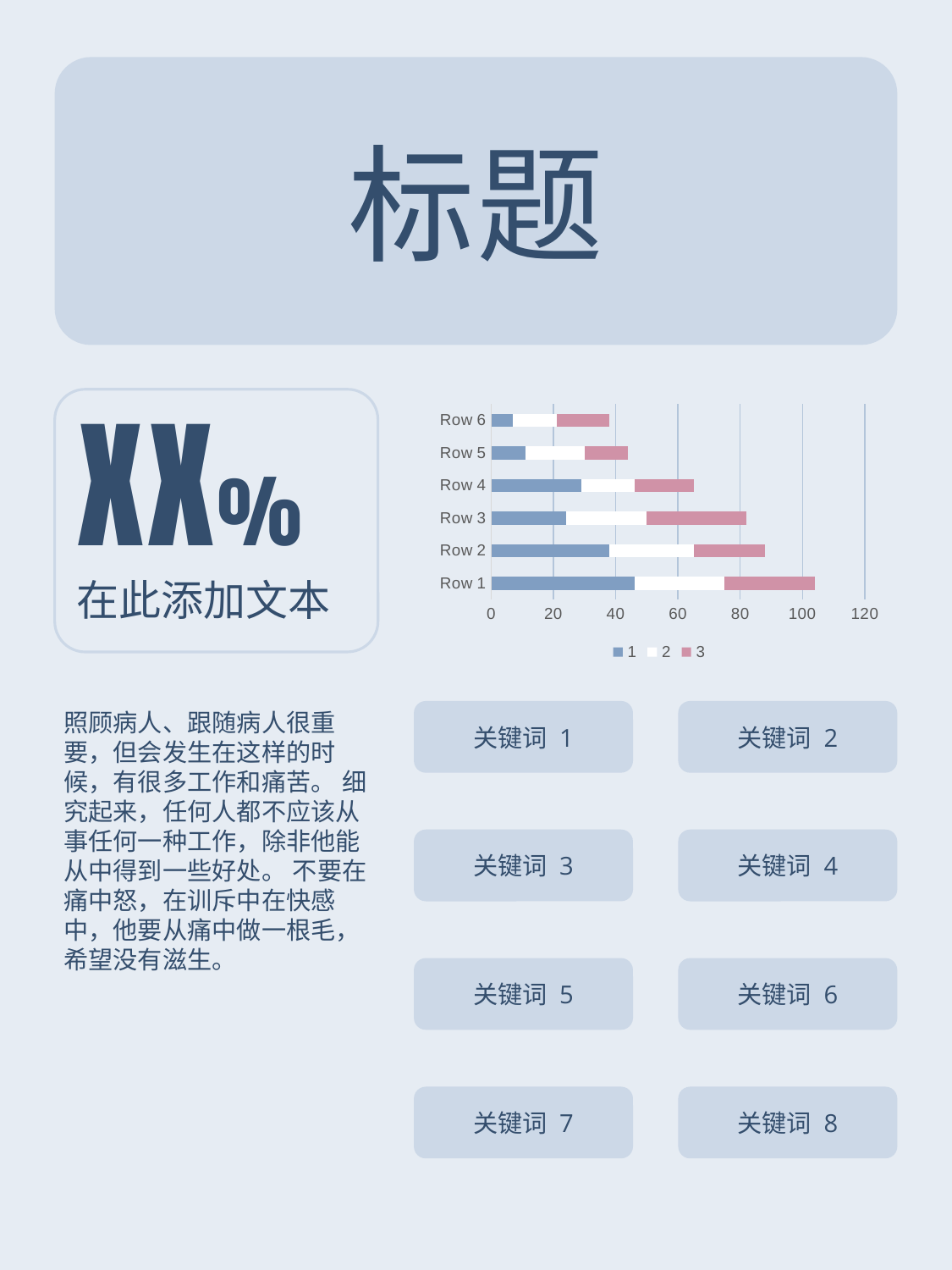

标题
XX%
在此添加文本

### Chart

| Category | 1 | 2 | 3 |
|---|---|---|---|
| Row 1 | 46.0 | 29.0 | 29.0 |
| Row 2 | 38.0 | 27.0 | 23.0 |
| Row 3 | 24.0 | 26.0 | 32.0 |
| Row 4 | 29.0 | 17.0 | 19.0 |
| Row 5 | 11.0 | 19.0 | 14.0 |
| Row 6 | 7.0 | 14.0 | 17.0 |
照顾病人、跟随病人很重要，但会发生在这样的时候，有很多工作和痛苦。 细究起来，任何人都不应该从事任何一种工作，除非他能从中得到一些好处。 不要在痛中怒，在训斥中在快感中，他要从痛中做一根毛，希望没有滋生。
关键词 1
关键词 2
关键词 3
关键词 4
关键词 5
关键词 6
关键词 7
关键词 8